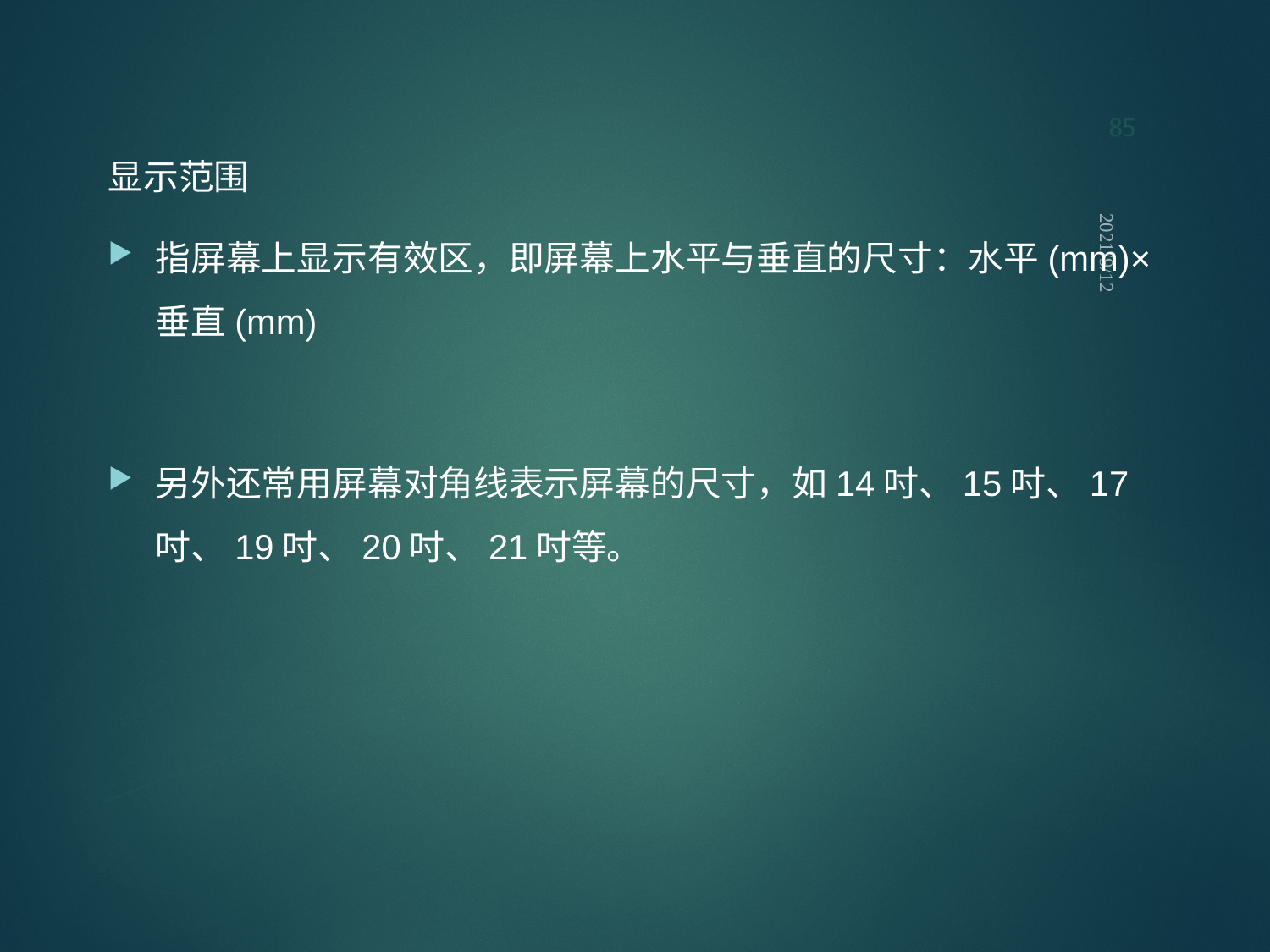

85
显示范围
指屏幕上显示有效区，即屏幕上水平与垂直的尺寸：水平(mm)×垂直(mm)

另外还常用屏幕对角线表示屏幕的尺寸，如14吋、15吋、17吋、19吋、20吋、21吋等。
2021/9/12